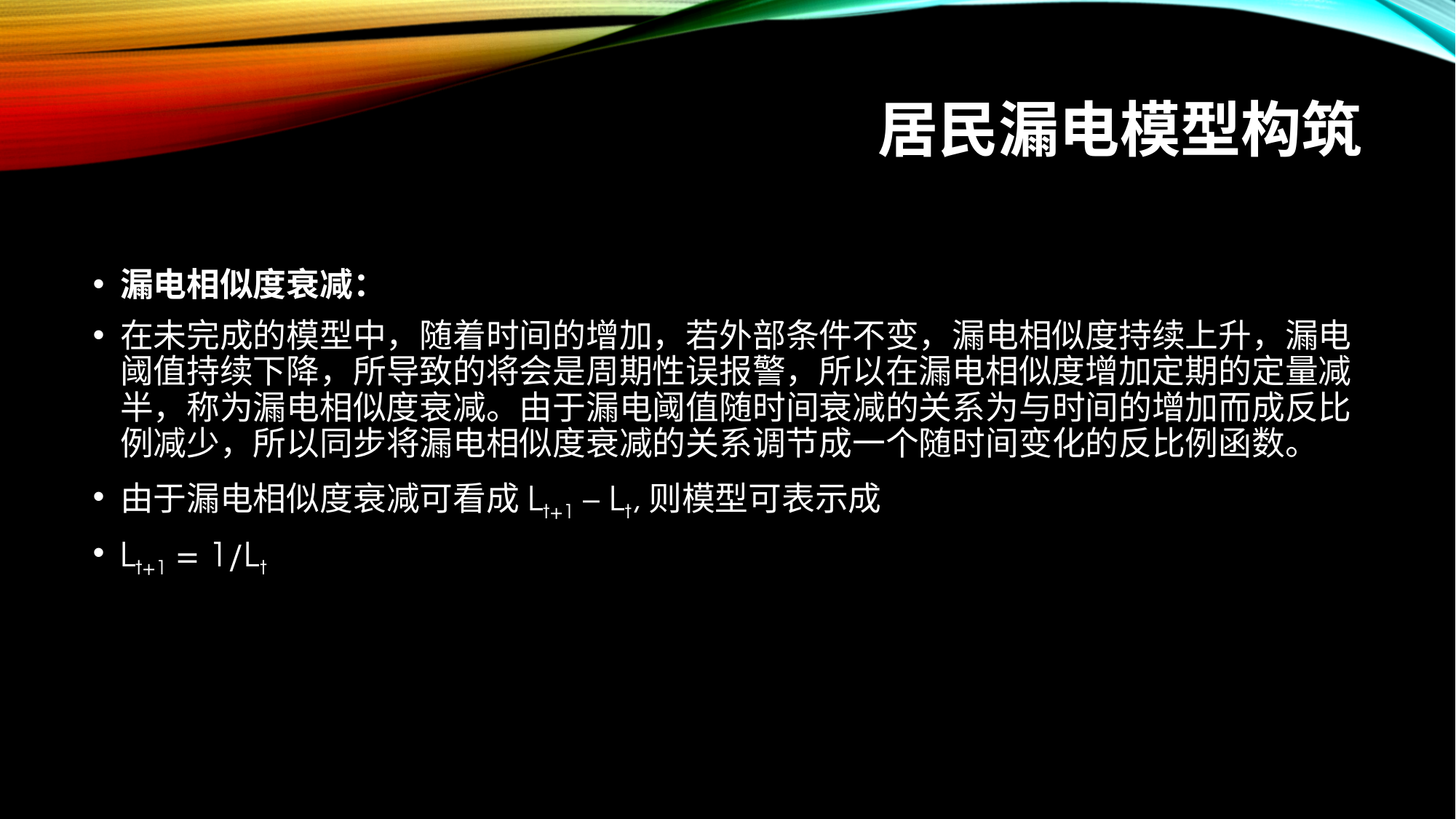

# 居民漏电模型构筑
漏电相似度衰减：
在未完成的模型中，随着时间的增加，若外部条件不变，漏电相似度持续上升，漏电阈值持续下降，所导致的将会是周期性误报警，所以在漏电相似度增加定期的定量减半，称为漏电相似度衰减。由于漏电阈值随时间衰减的关系为与时间的增加而成反比例减少，所以同步将漏电相似度衰减的关系调节成一个随时间变化的反比例函数。
由于漏电相似度衰减可看成Lt+1 – Lt,则模型可表示成
Lt+1 = 1/Lt